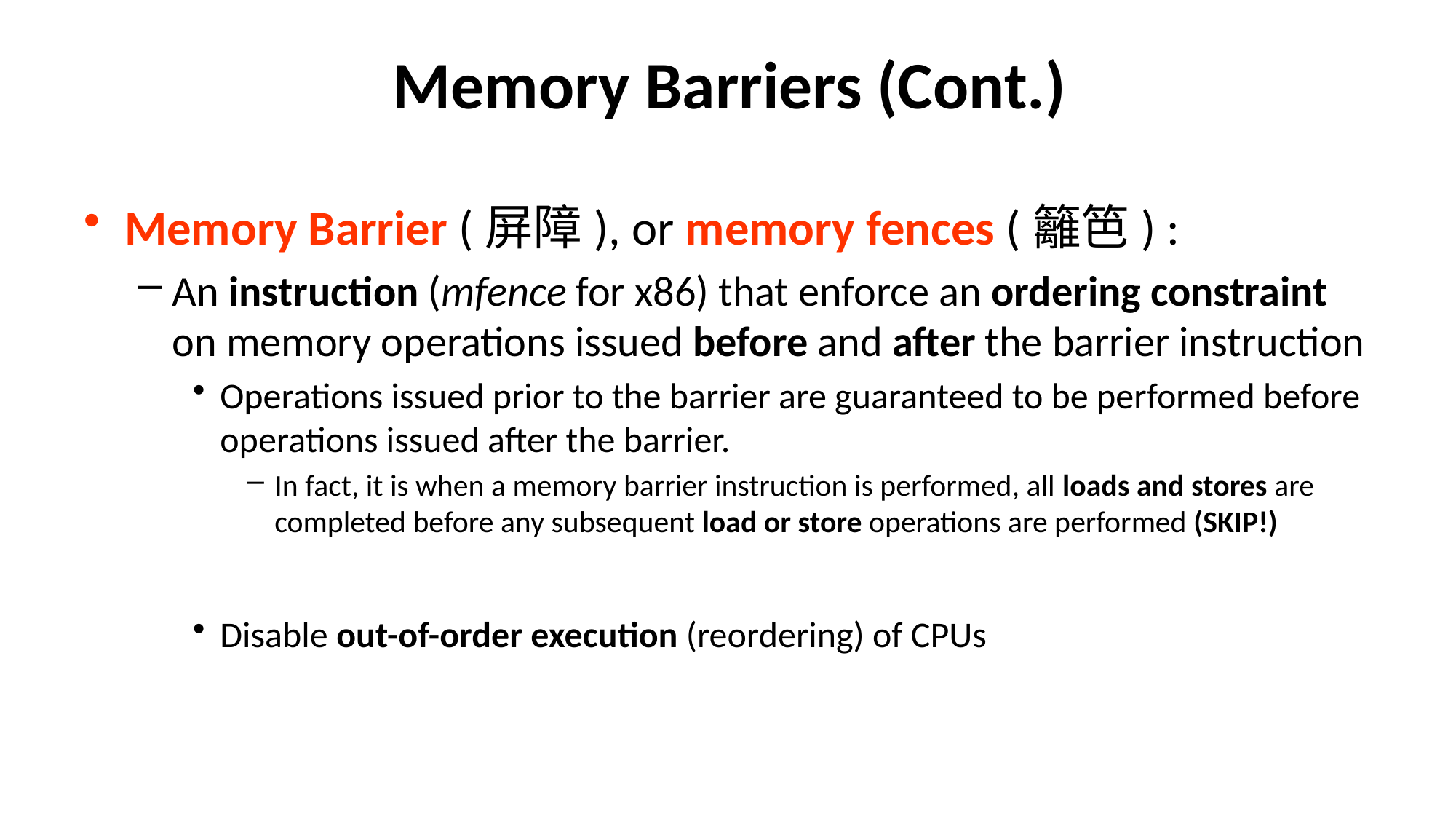

# Memory Barriers (Cont.)
Memory Barrier (屏障), or memory fences (籬笆) :
An instruction (mfence for x86) that enforce an ordering constraint on memory operations issued before and after the barrier instruction
Operations issued prior to the barrier are guaranteed to be performed before operations issued after the barrier.
In fact, it is when a memory barrier instruction is performed, all loads and stores are completed before any subsequent load or store operations are performed (SKIP!)

Disable out-of-order execution (reordering) of CPUs